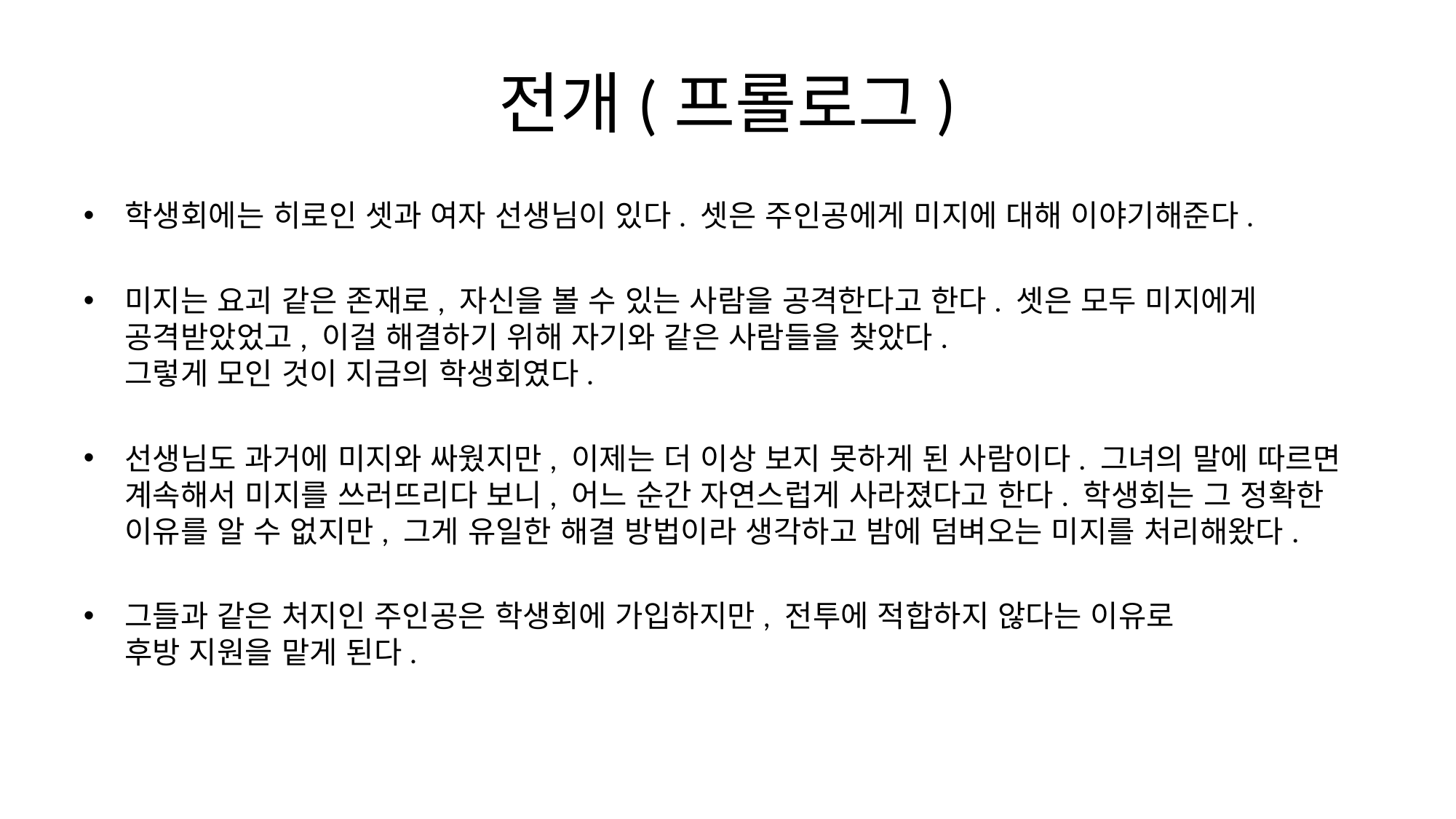

# 전개(프롤로그)
학생회에는 히로인 셋과 여자 선생님이 있다. 셋은 주인공에게 미지에 대해 이야기해준다.

미지는 요괴 같은 존재로, 자신을 볼 수 있는 사람을 공격한다고 한다. 셋은 모두 미지에게
공격받았었고, 이걸 해결하기 위해 자기와 같은 사람들을 찾았다.
그렇게 모인 것이 지금의 학생회였다.

선생님도 과거에 미지와 싸웠지만, 이제는 더 이상 보지 못하게 된 사람이다. 그녀의 말에 따르면 계속해서 미지를 쓰러뜨리다 보니, 어느 순간 자연스럽게 사라졌다고 한다. 학생회는 그 정확한 이유를 알 수 없지만, 그게 유일한 해결 방법이라 생각하고 밤에 덤벼오는 미지를 처리해왔다.

그들과 같은 처지인 주인공은 학생회에 가입하지만, 전투에 적합하지 않다는 이유로
후방 지원을 맡게 된다.